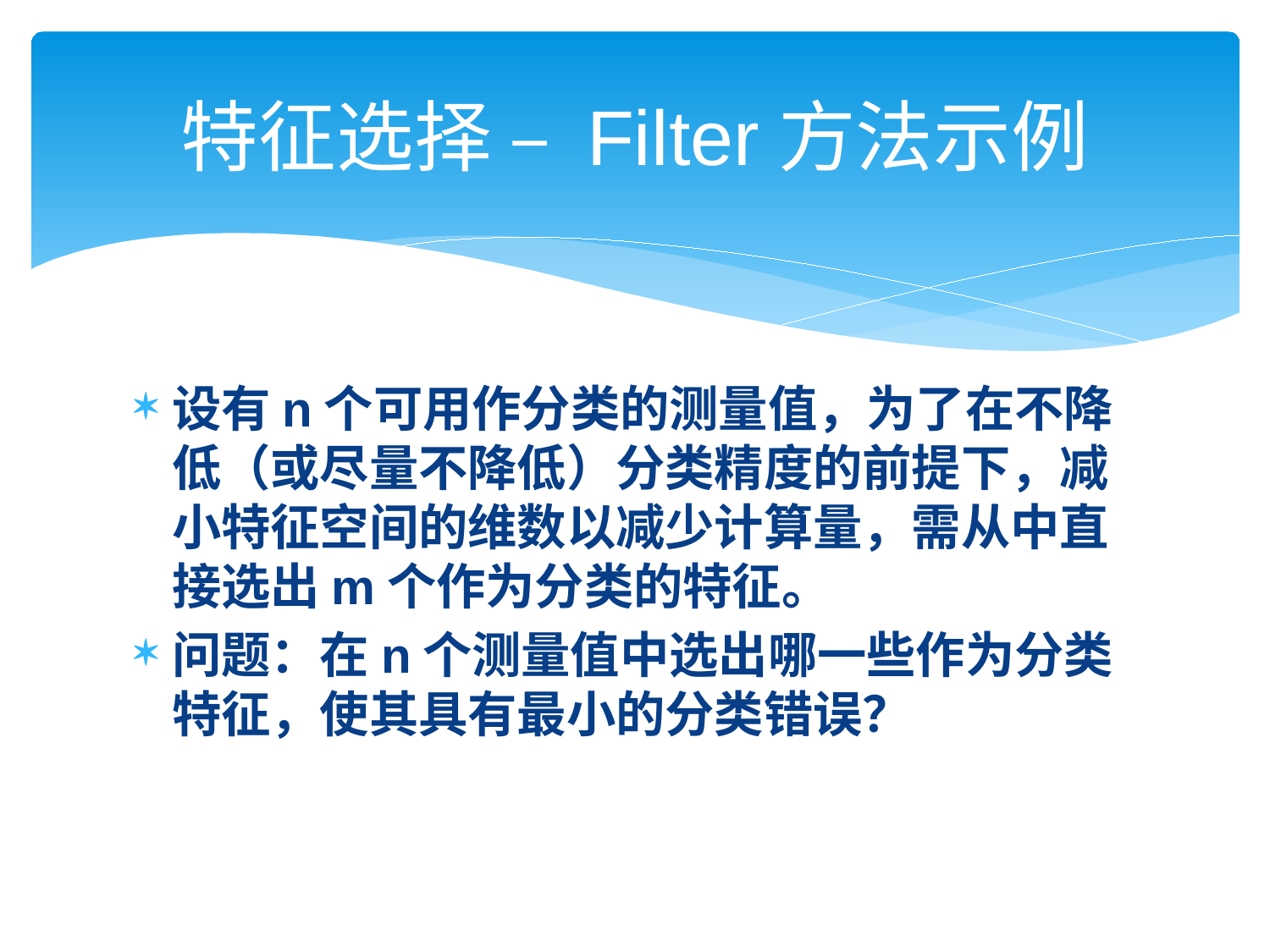

# 特征选择 – Filter方法示例
设有n个可用作分类的测量值，为了在不降低（或尽量不降低）分类精度的前提下，减小特征空间的维数以减少计算量，需从中直接选出m个作为分类的特征。
问题：在n个测量值中选出哪一些作为分类特征，使其具有最小的分类错误？